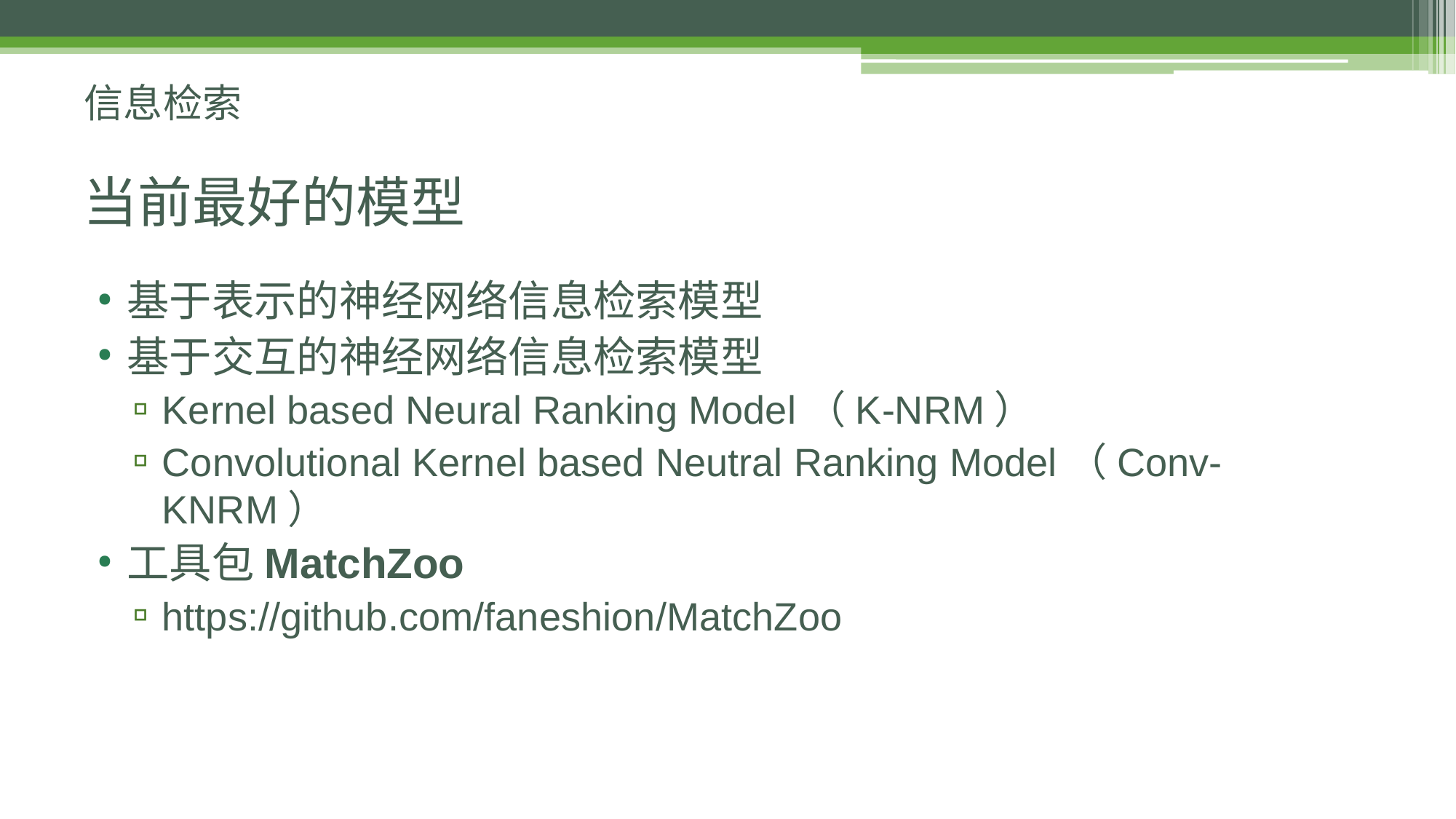

信息检索
# 当前最好的模型
基于表示的神经网络信息检索模型
基于交互的神经网络信息检索模型
Kernel based Neural Ranking Model（K-NRM）
Convolutional Kernel based Neutral Ranking Model（Conv-KNRM）
工具包MatchZoo
https://github.com/faneshion/MatchZoo